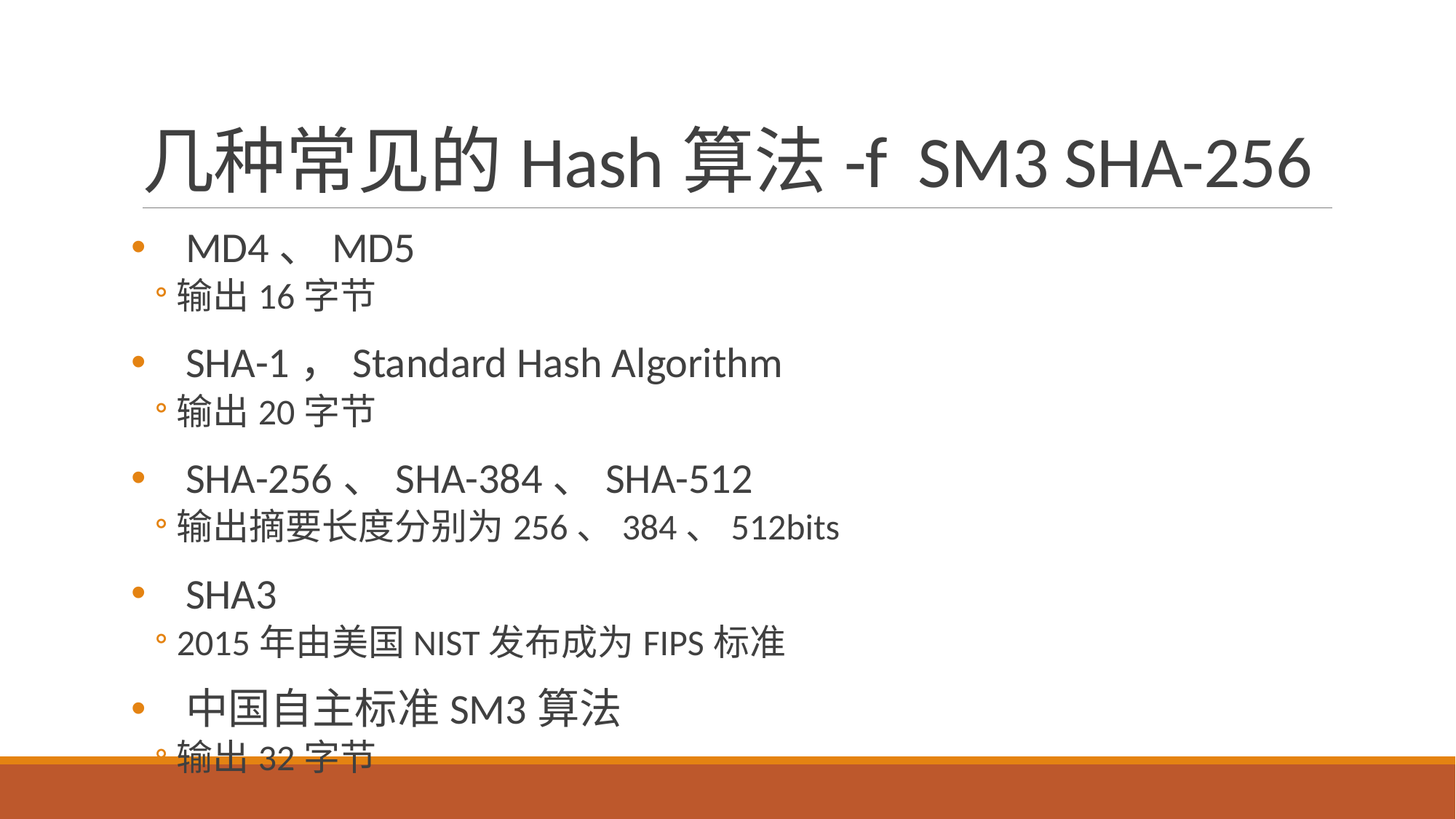

# 几种常见的Hash算法-f  SM3 SHA-256
MD4、MD5
输出16字节
SHA-1，Standard Hash Algorithm
输出20字节
SHA-256、SHA-384、SHA-512
输出摘要长度分别为256、384、512bits
SHA3
2015年由美国NIST发布成为FIPS标准
中国自主标准SM3算法
输出32字节